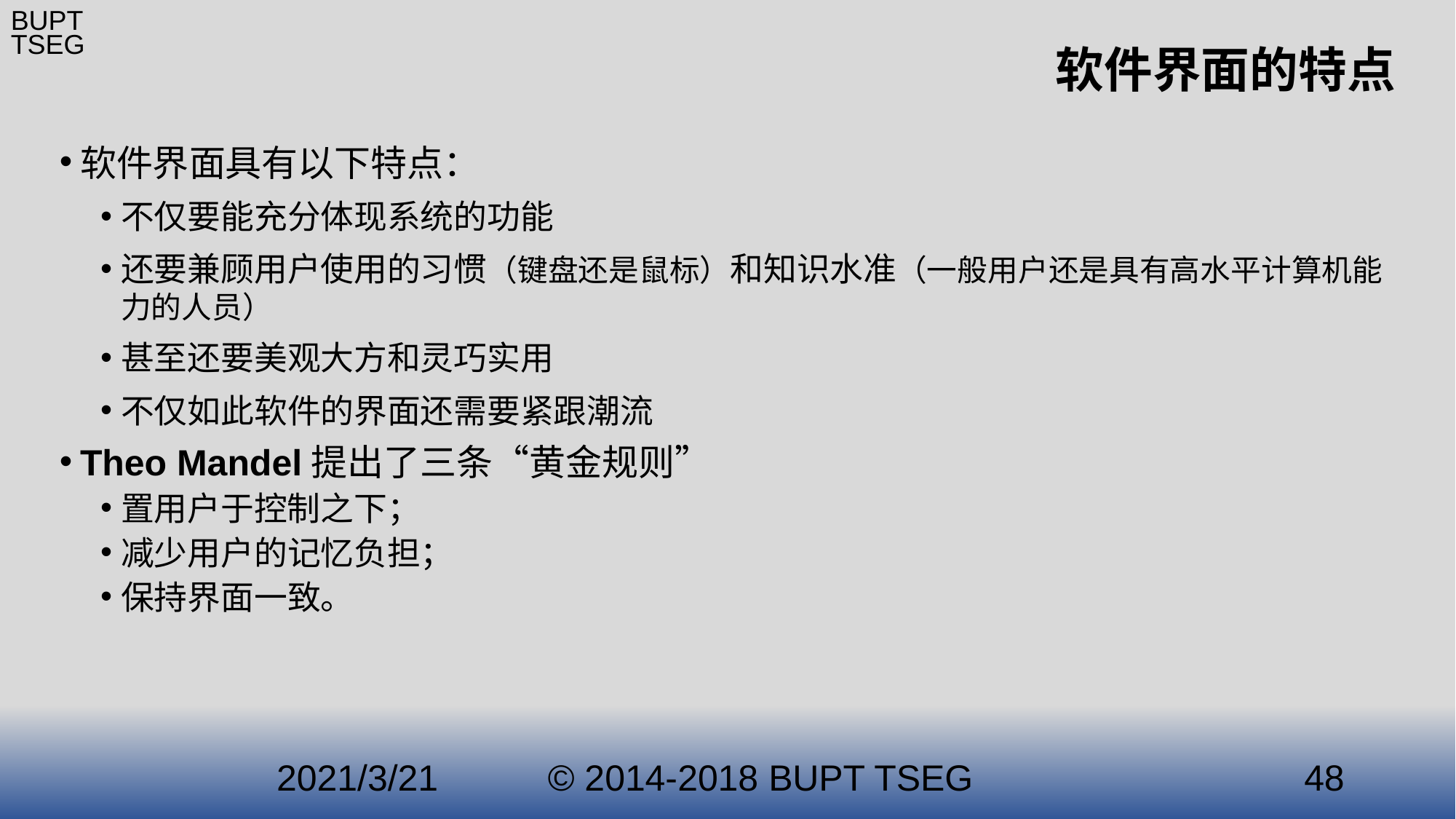

# 软件界面的特点
软件界面具有以下特点：
不仅要能充分体现系统的功能
还要兼顾用户使用的习惯（键盘还是鼠标）和知识水准（一般用户还是具有高水平计算机能力的人员）
甚至还要美观大方和灵巧实用
不仅如此软件的界面还需要紧跟潮流
Theo Mandel提出了三条“黄金规则”
置用户于控制之下；
减少用户的记忆负担；
保持界面一致。
2021/3/21
© 2014-2018 BUPT TSEG
48